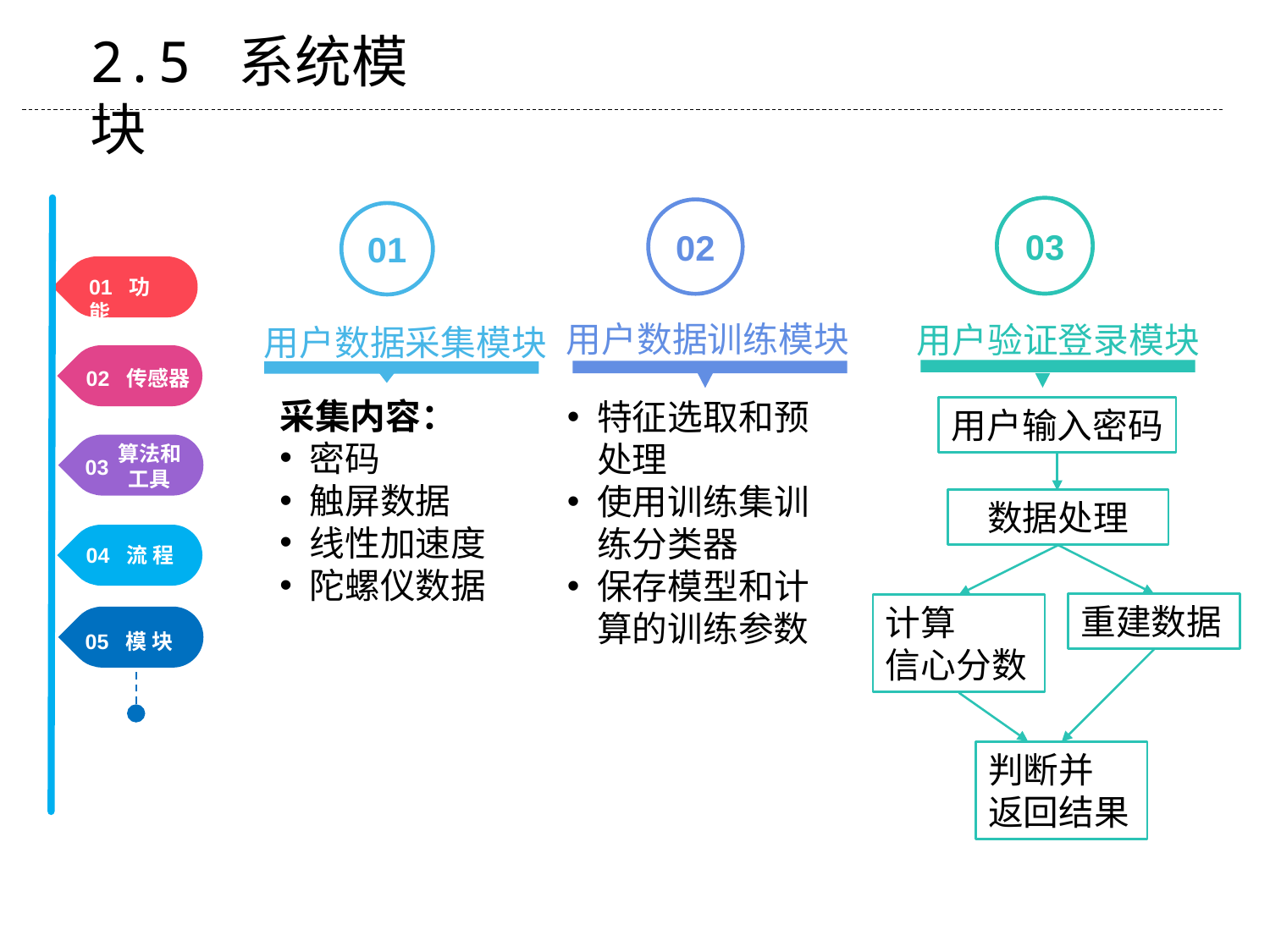

2.5 系统模块
03
用户验证登录模块

用户输入密码
数据处理
重建数据
计算
信心分数
判断并
返回结果
02
用户数据训练模块

特征选取和预处理
使用训练集训练分类器
保存模型和计算的训练参数
01
用户数据采集模块

采集内容：
密码
触屏数据
线性加速度
陀螺仪数据

01  功 能

02  传感器

算法和工具
03

04  流 程

05  模 块